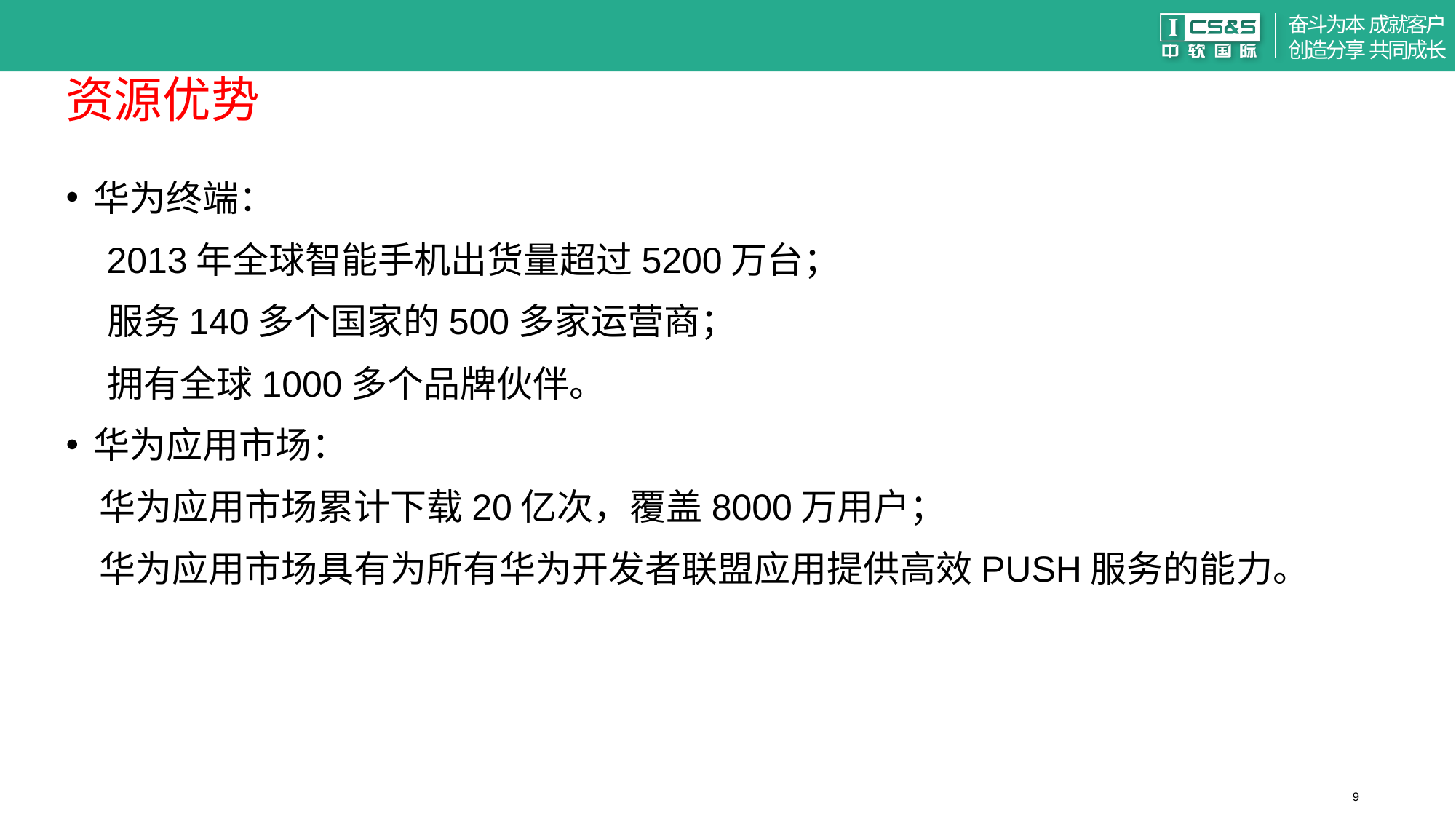

# 资源优势
华为终端：
    2013年全球智能手机出货量超过5200万台；
    服务140多个国家的500多家运营商；
    拥有全球1000多个品牌伙伴。
华为应用市场：
   华为应用市场累计下载20亿次，覆盖8000万用户；
   华为应用市场具有为所有华为开发者联盟应用提供高效PUSH服务的能力。